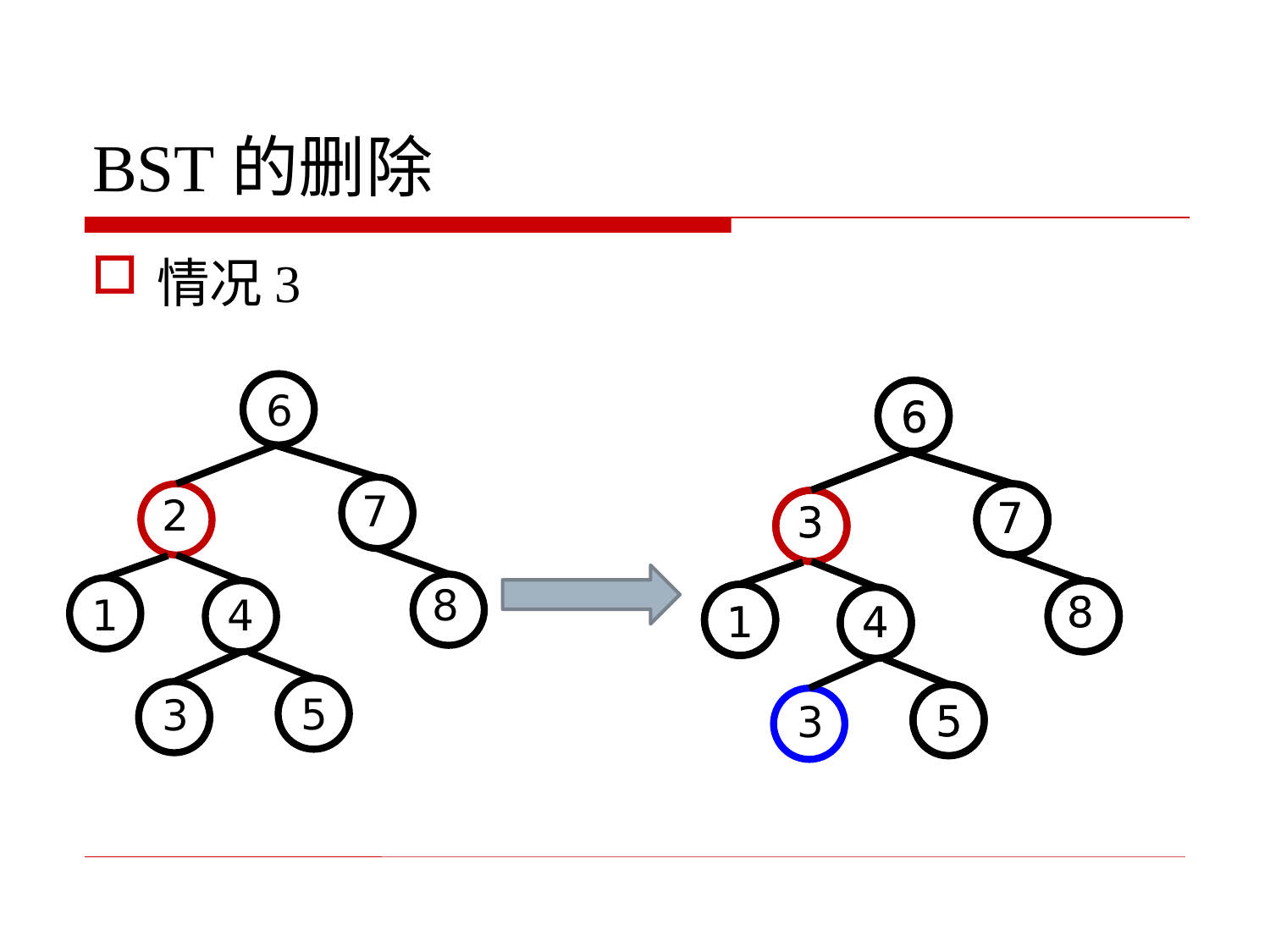

# BST的删除
情况3

6

7
2

8

1

4

5
3

6

7
3

8

1

4

5

6

7
3

8

1

4

5
3